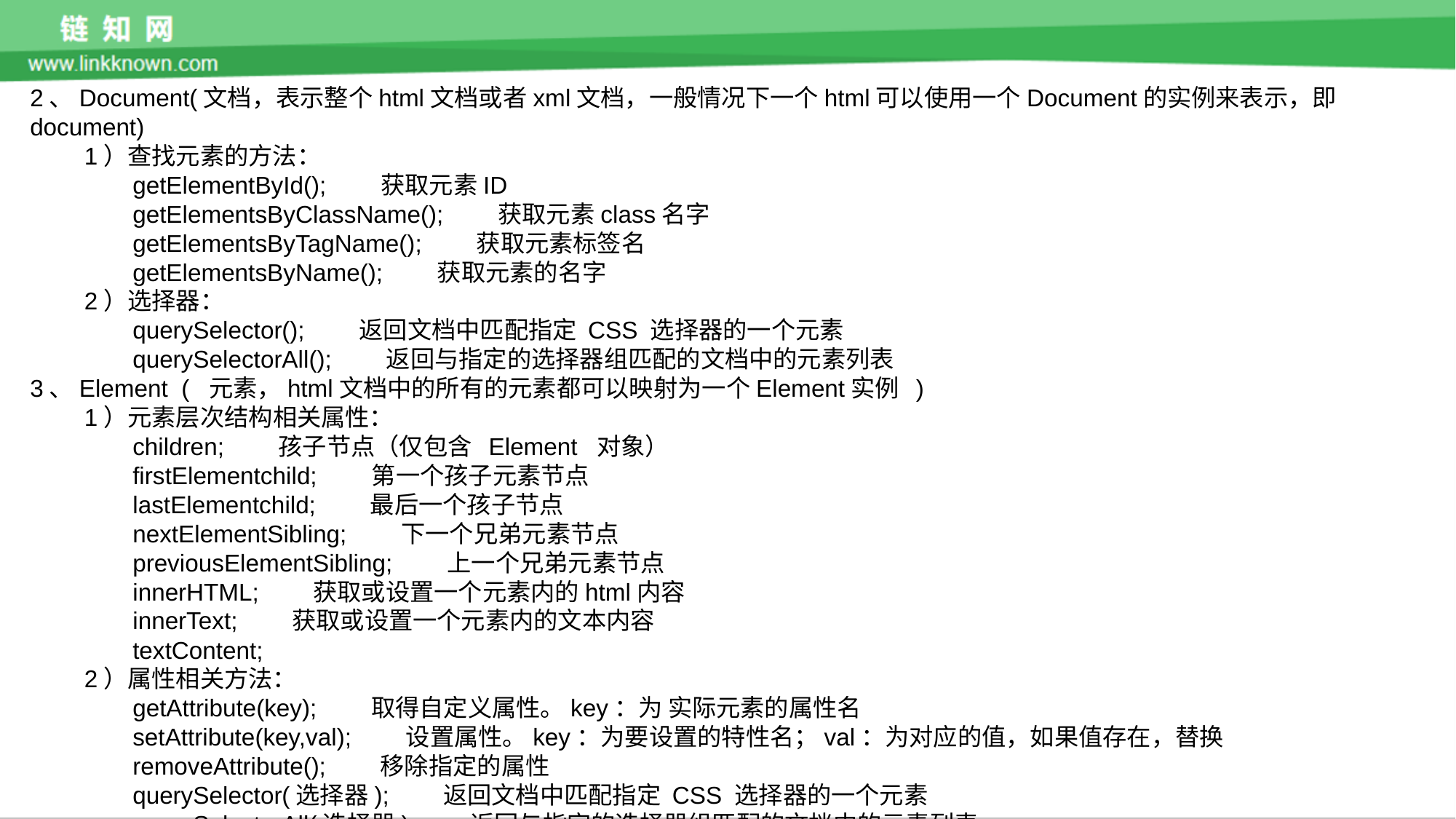

2、Document(文档，表示整个html文档或者xml文档，一般情况下一个html可以使用一个Document的实例来表示，即document)
　　1）查找元素的方法：
　　　　getElementById();　　获取元素ID
　　　　getElementsByClassName();　　获取元素class名字
　　　　getElementsByTagName();　　获取元素标签名
　　　　getElementsByName();　　获取元素的名字
　　2）选择器：
　　　　querySelector();　　返回文档中匹配指定 CSS 选择器的一个元素
　　　　querySelectorAll();　　返回与指定的选择器组匹配的文档中的元素列表
3、Element  (  元素，html文档中的所有的元素都可以映射为一个Element实例  )
　　1）元素层次结构相关属性：
　　　　children;　　孩子节点（仅包含  Element  对象）
　　　　firstElementchild;　　第一个孩子元素节点
　　　　lastElementchild;　　最后一个孩子节点
　　　　nextElementSibling;　　下一个兄弟元素节点
　　　　previousElementSibling;　　上一个兄弟元素节点
　　　　innerHTML;　　获取或设置一个元素内的html内容
　　　　innerText;　　获取或设置一个元素内的文本内容
　　　　textContent;
　　2）属性相关方法：
　　　　getAttribute(key);　　取得自定义属性。key：为 实际元素的属性名
　　　　setAttribute(key,val);　　设置属性。key：为要设置的特性名；val：为对应的值，如果值存在，替换
　　　　removeAttribute();　　移除指定的属性
　　　　querySelector(选择器);　　返回文档中匹配指定 CSS 选择器的一个元素
　　　　querySelectorAll(选择器);　　返回与指定的选择器组匹配的文档中的元素列表